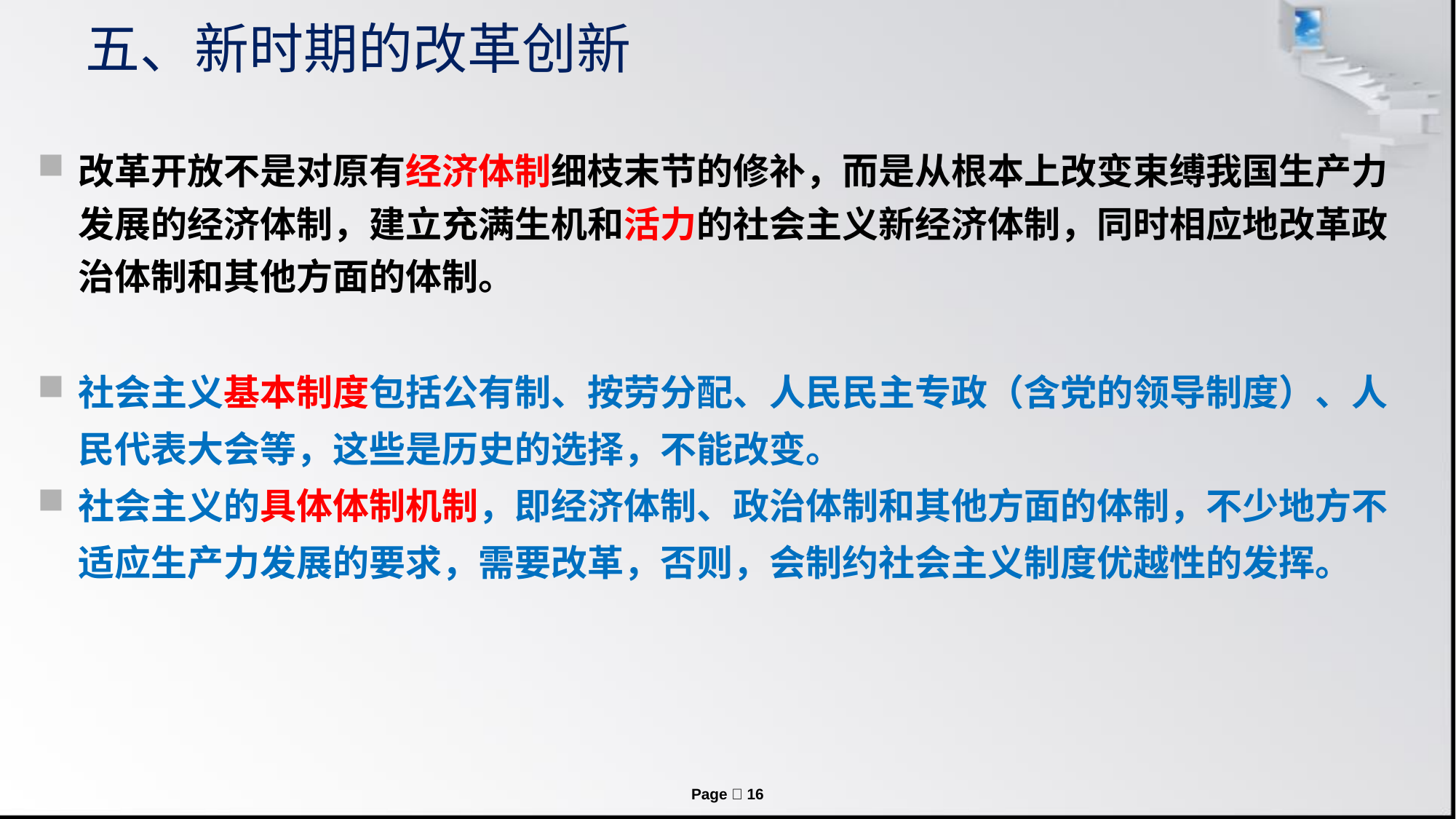

# 五、新时期的改革创新
改革开放不是对原有经济体制细枝末节的修补，而是从根本上改变束缚我国生产力发展的经济体制，建立充满生机和活力的社会主义新经济体制，同时相应地改革政治体制和其他方面的体制。

社会主义基本制度包括公有制、按劳分配、人民民主专政（含党的领导制度）、人民代表大会等，这些是历史的选择，不能改变。
社会主义的具体体制机制，即经济体制、政治体制和其他方面的体制，不少地方不适应生产力发展的要求，需要改革，否则，会制约社会主义制度优越性的发挥。